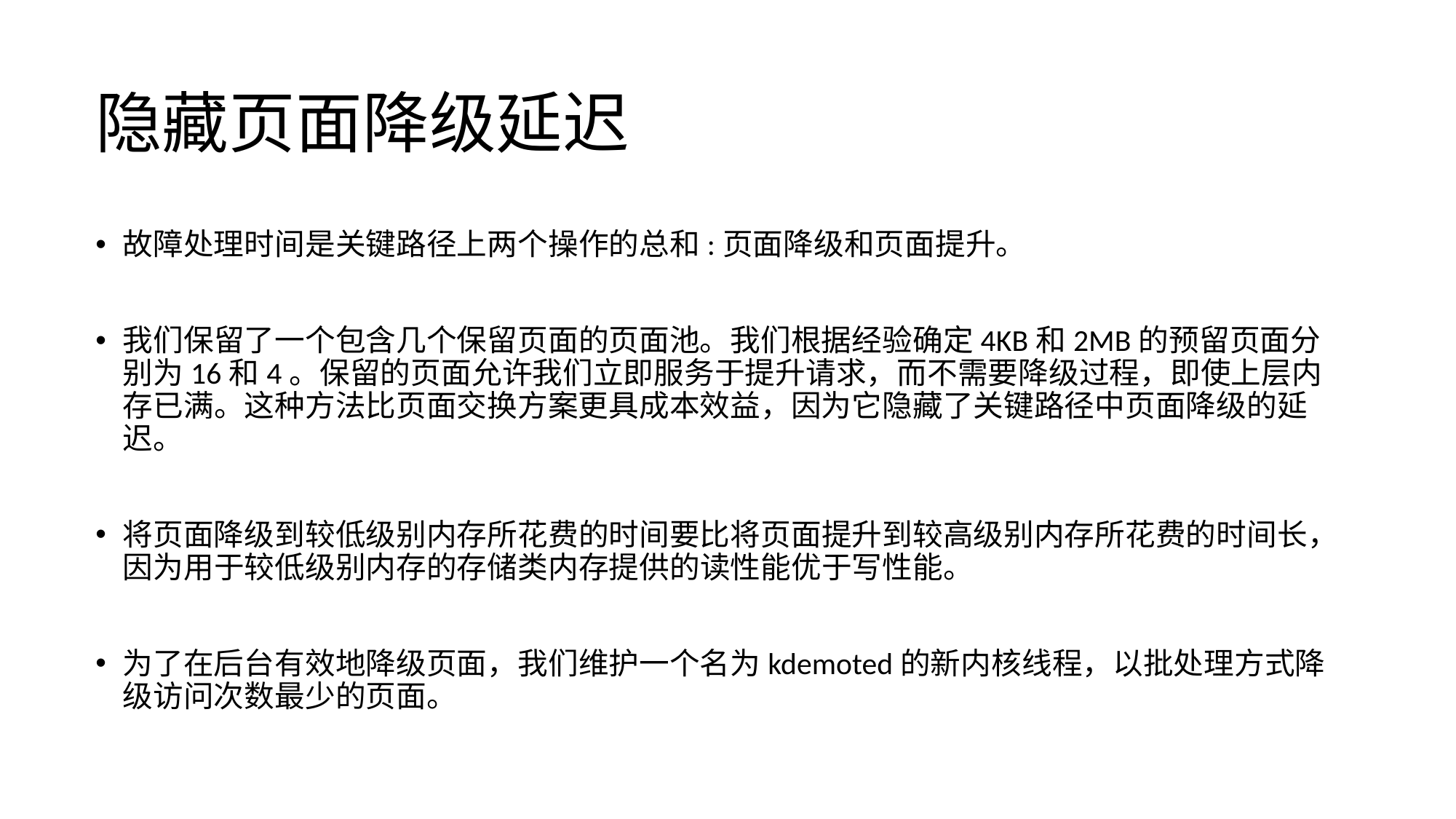

# 隐藏页面降级延迟
故障处理时间是关键路径上两个操作的总和:页面降级和页面提升。

我们保留了一个包含几个保留页面的页面池。我们根据经验确定4KB和2MB的预留页面分别为16和4。保留的页面允许我们立即服务于提升请求，而不需要降级过程，即使上层内存已满。这种方法比页面交换方案更具成本效益，因为它隐藏了关键路径中页面降级的延迟。

将页面降级到较低级别内存所花费的时间要比将页面提升到较高级别内存所花费的时间长，因为用于较低级别内存的存储类内存提供的读性能优于写性能。

为了在后台有效地降级页面，我们维护一个名为kdemoted的新内核线程，以批处理方式降级访问次数最少的页面。